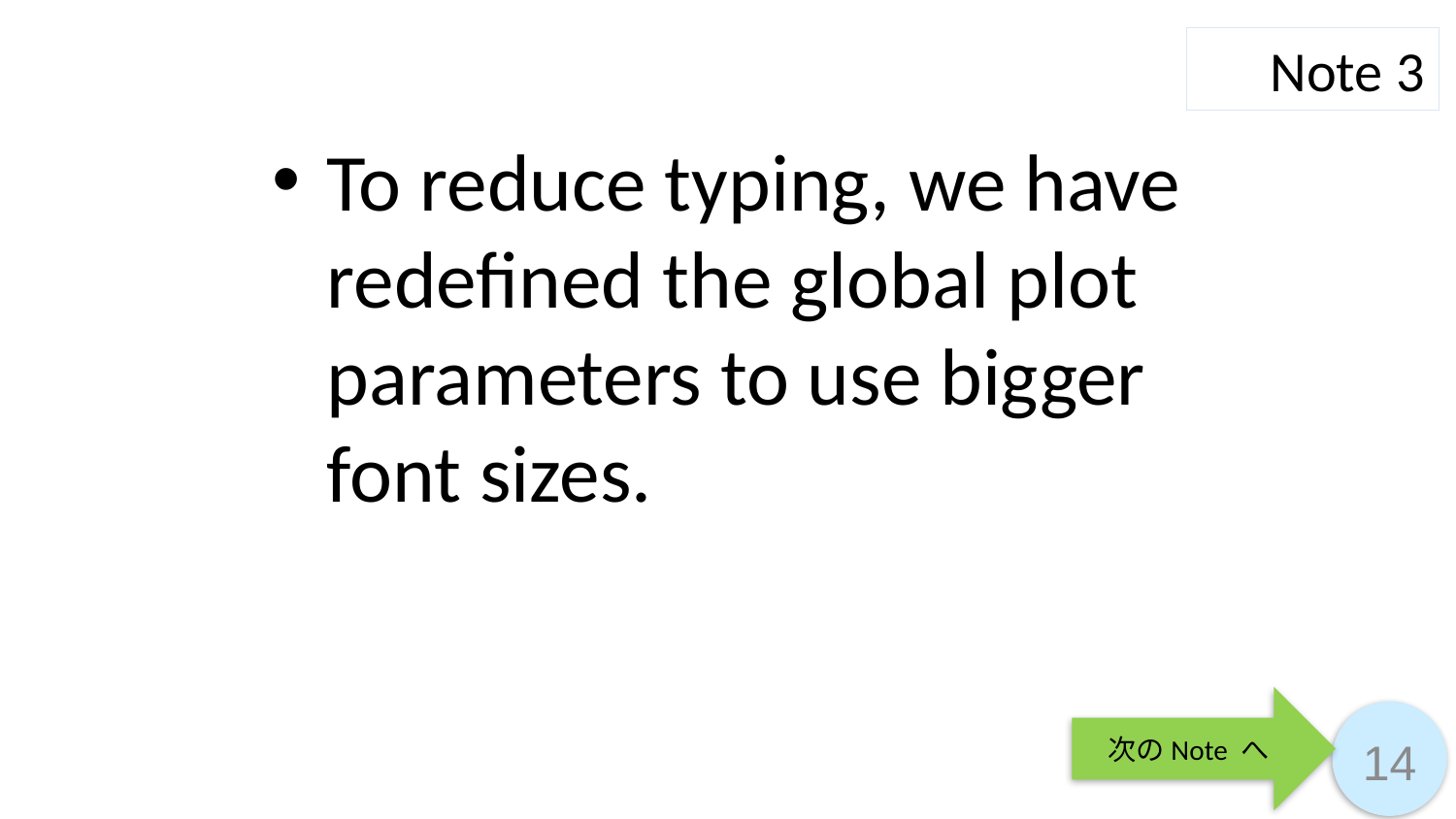

Note 3
To reduce typing, we have redefined the global plot parameters to use bigger font sizes.
次のNote へ
14